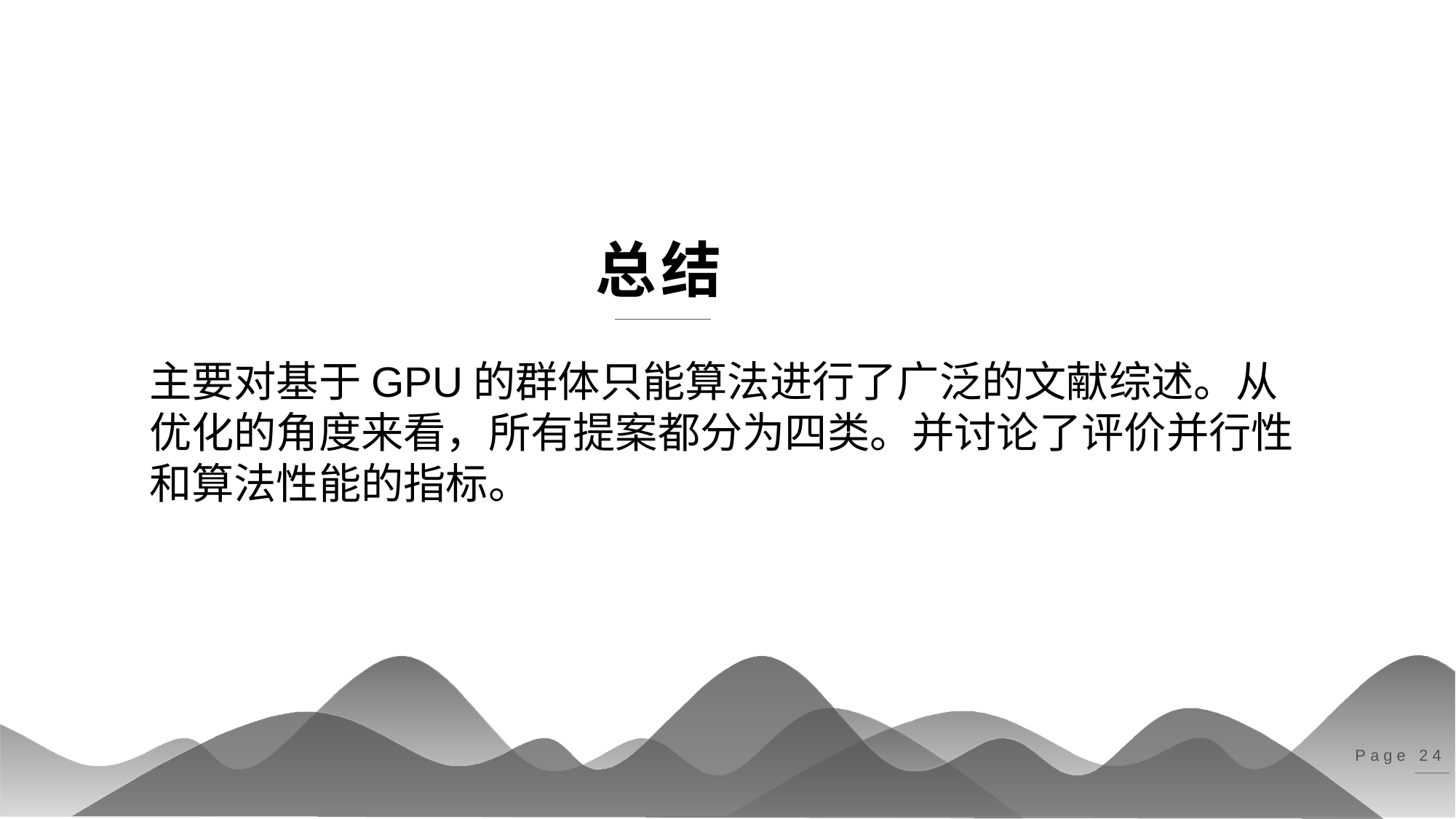

总结
主要对基于GPU的群体只能算法进行了广泛的文献综述。从优化的角度来看，所有提案都分为四类。并讨论了评价并行性和算法性能的指标。

Page 24